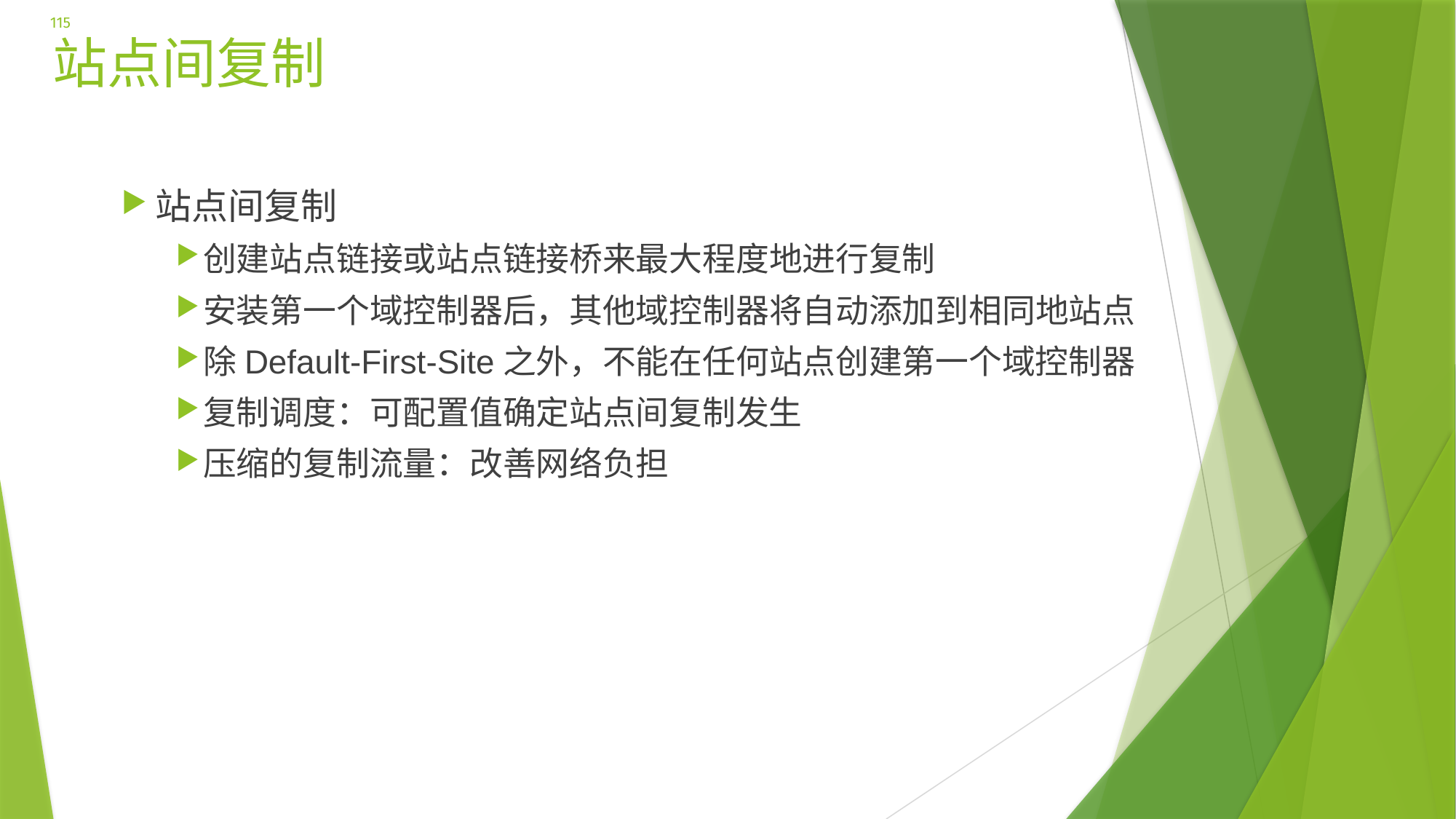

115
# 站点间复制
站点间复制
创建站点链接或站点链接桥来最大程度地进行复制
安装第一个域控制器后，其他域控制器将自动添加到相同地站点
除Default-First-Site之外，不能在任何站点创建第一个域控制器
复制调度：可配置值确定站点间复制发生
压缩的复制流量：改善网络负担